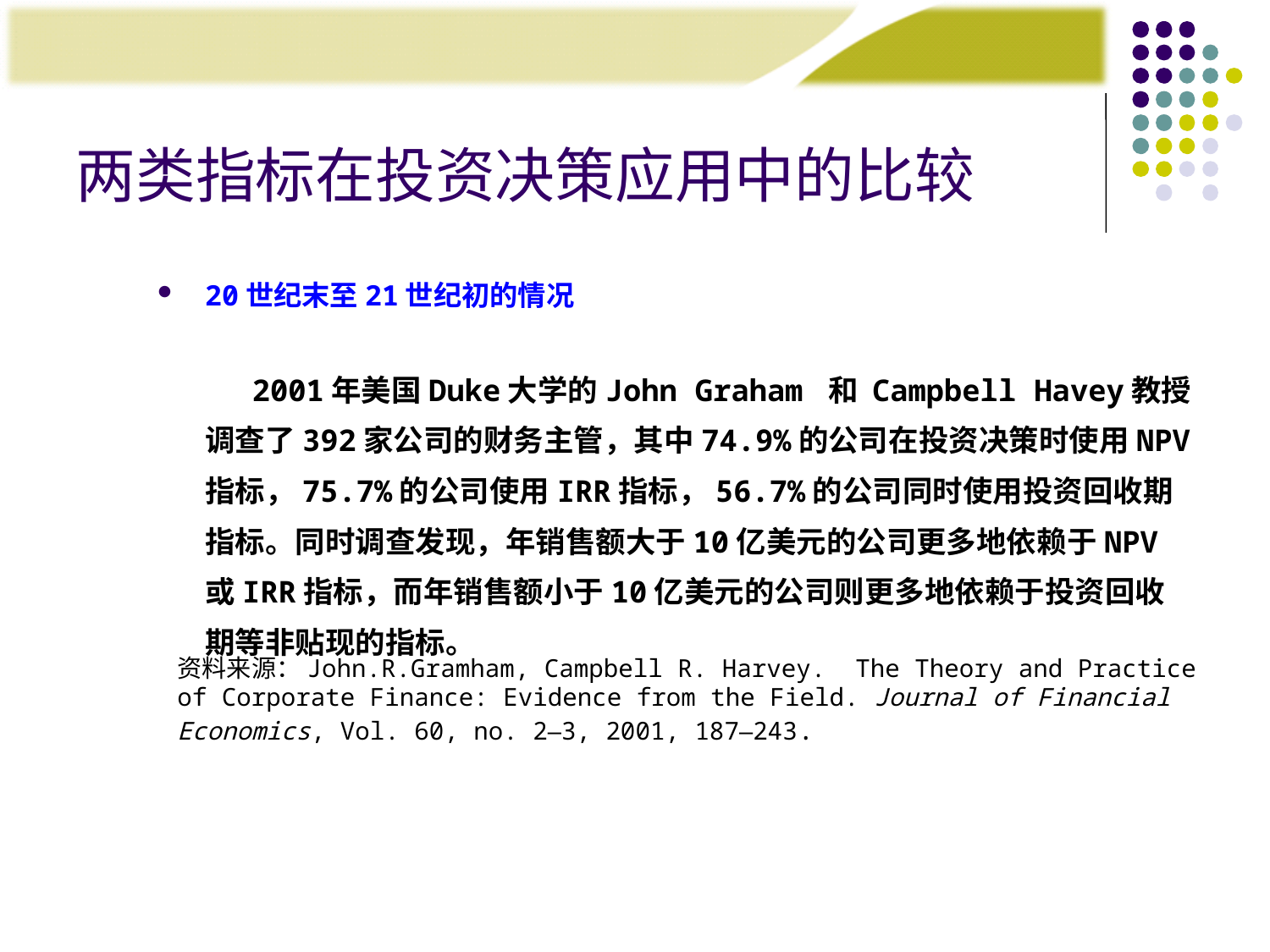

两类指标在投资决策应用中的比较
20世纪末至21世纪初的情况

   　　2001年美国Duke大学的John Graham 和 Campbell Havey教授调查了392家公司的财务主管，其中74.9%的公司在投资决策时使用NPV指标，75.7%的公司使用IRR指标，56.7%的公司同时使用投资回收期指标。同时调查发现，年销售额大于10亿美元的公司更多地依赖于NPV或IRR指标，而年销售额小于10亿美元的公司则更多地依赖于投资回收期等非贴现的指标。
资料来源：John.R.Gramham, Campbell R. Harvey.  The Theory and Practice of Corporate Finance: Evidence from the Field. Journal of Financial　Economics, Vol. 60, no. 2–3, 2001, 187–243.